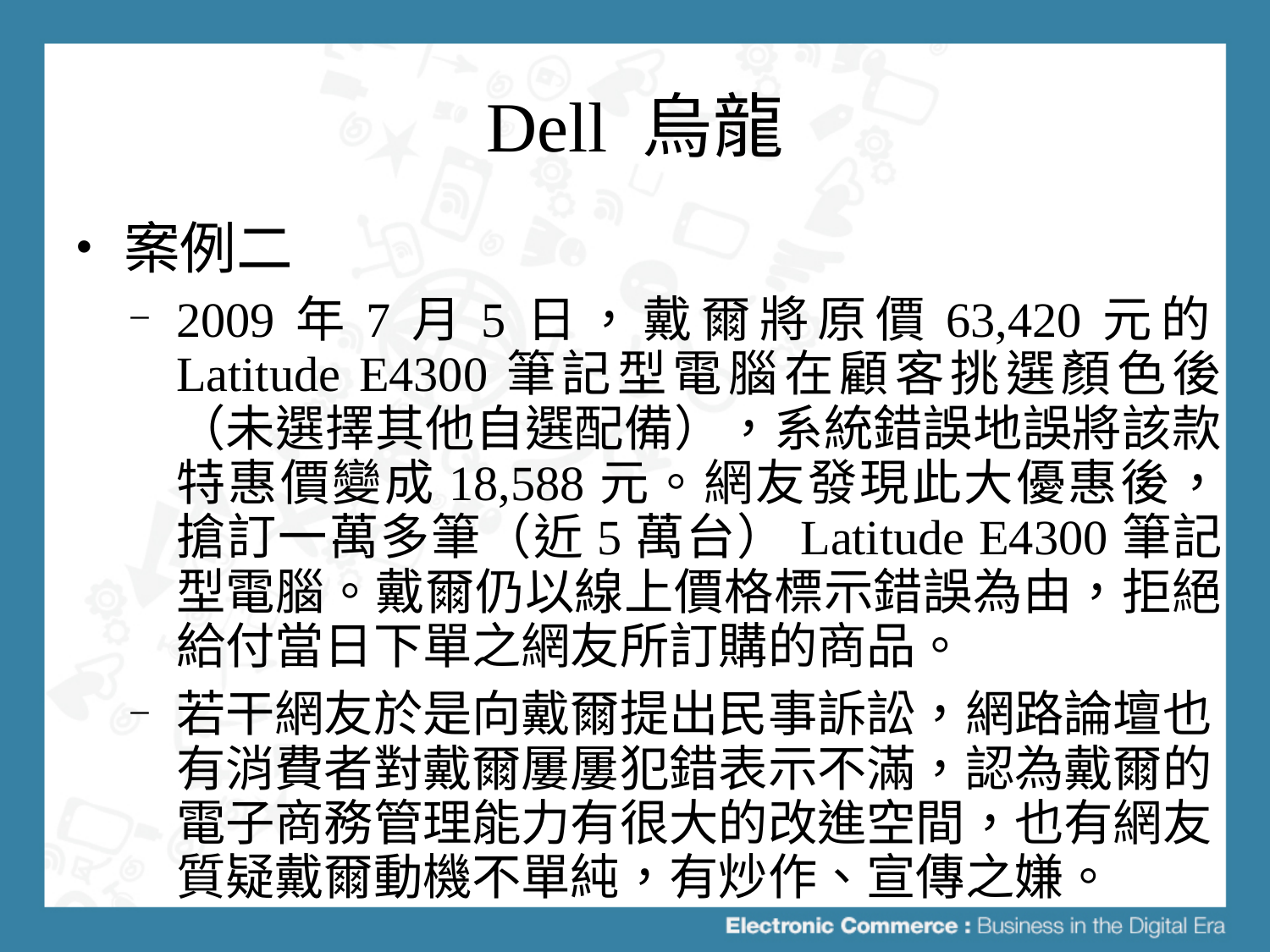

# Dell 烏龍
案例二
2009年7月5日，戴爾將原價63,420元的Latitude E4300筆記型電腦在顧客挑選顏色後（未選擇其他自選配備），系統錯誤地誤將該款特惠價變成18,588元。網友發現此大優惠後，搶訂一萬多筆（近5萬台）Latitude E4300筆記型電腦。戴爾仍以線上價格標示錯誤為由，拒絕給付當日下單之網友所訂購的商品。
若干網友於是向戴爾提出民事訴訟，網路論壇也有消費者對戴爾屢屢犯錯表示不滿，認為戴爾的電子商務管理能力有很大的改進空間，也有網友質疑戴爾動機不單純，有炒作、宣傳之嫌。